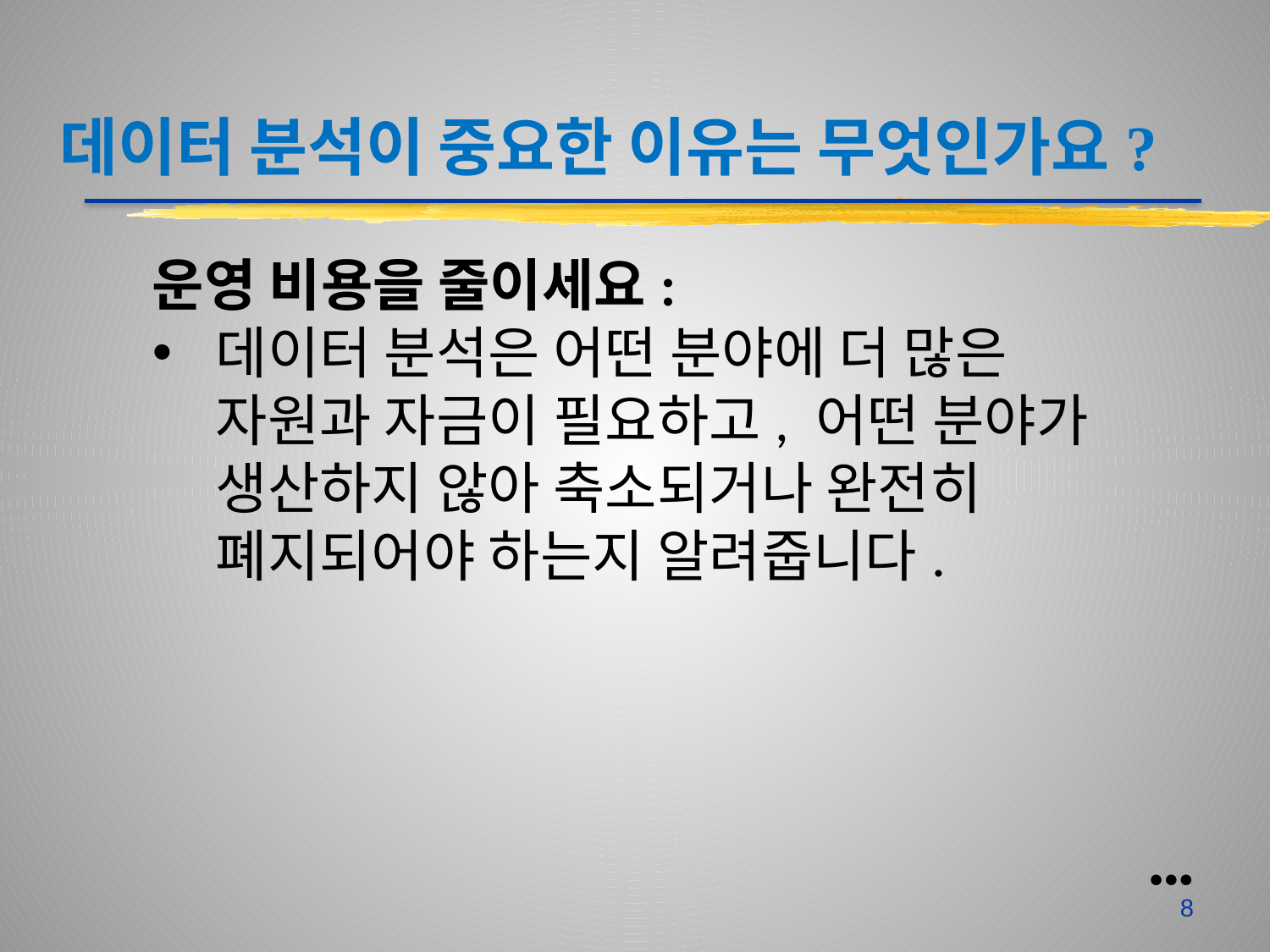

데이터 분석이 중요한 이유는 무엇인가요?
운영 비용을 줄이세요:
데이터 분석은 어떤 분야에 더 많은 자원과 자금이 필요하고, 어떤 분야가 생산하지 않아 축소되거나 완전히 폐지되어야 하는지 알려줍니다.
●●●
8